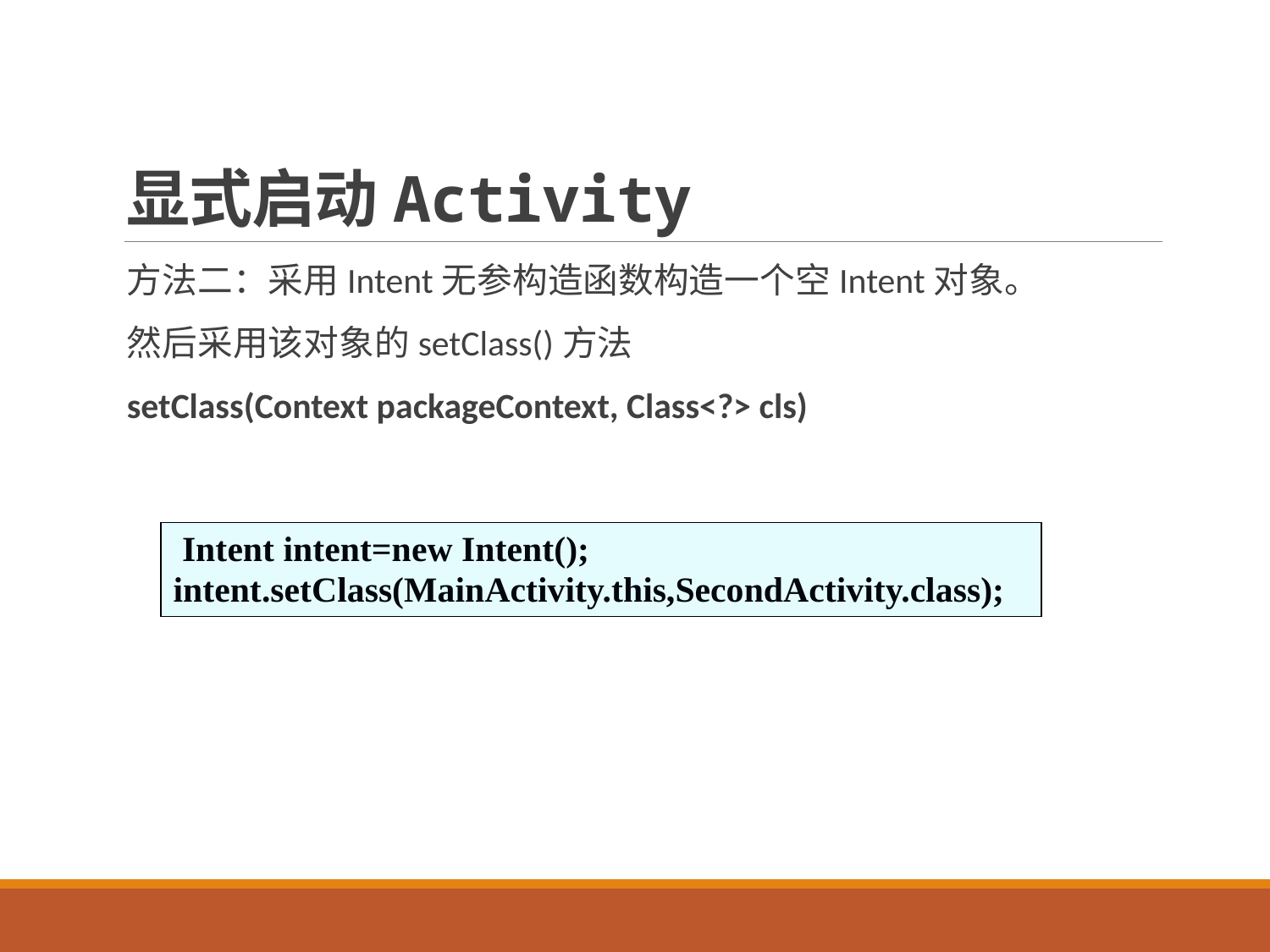

# 显式启动Activity
方法二：采用Intent无参构造函数构造一个空Intent对象。
然后采用该对象的setClass()方法
setClass(Context packageContext, Class<?> cls)

 Intent intent=new Intent();      intent.setClass(MainActivity.this,SecondActivity.class);